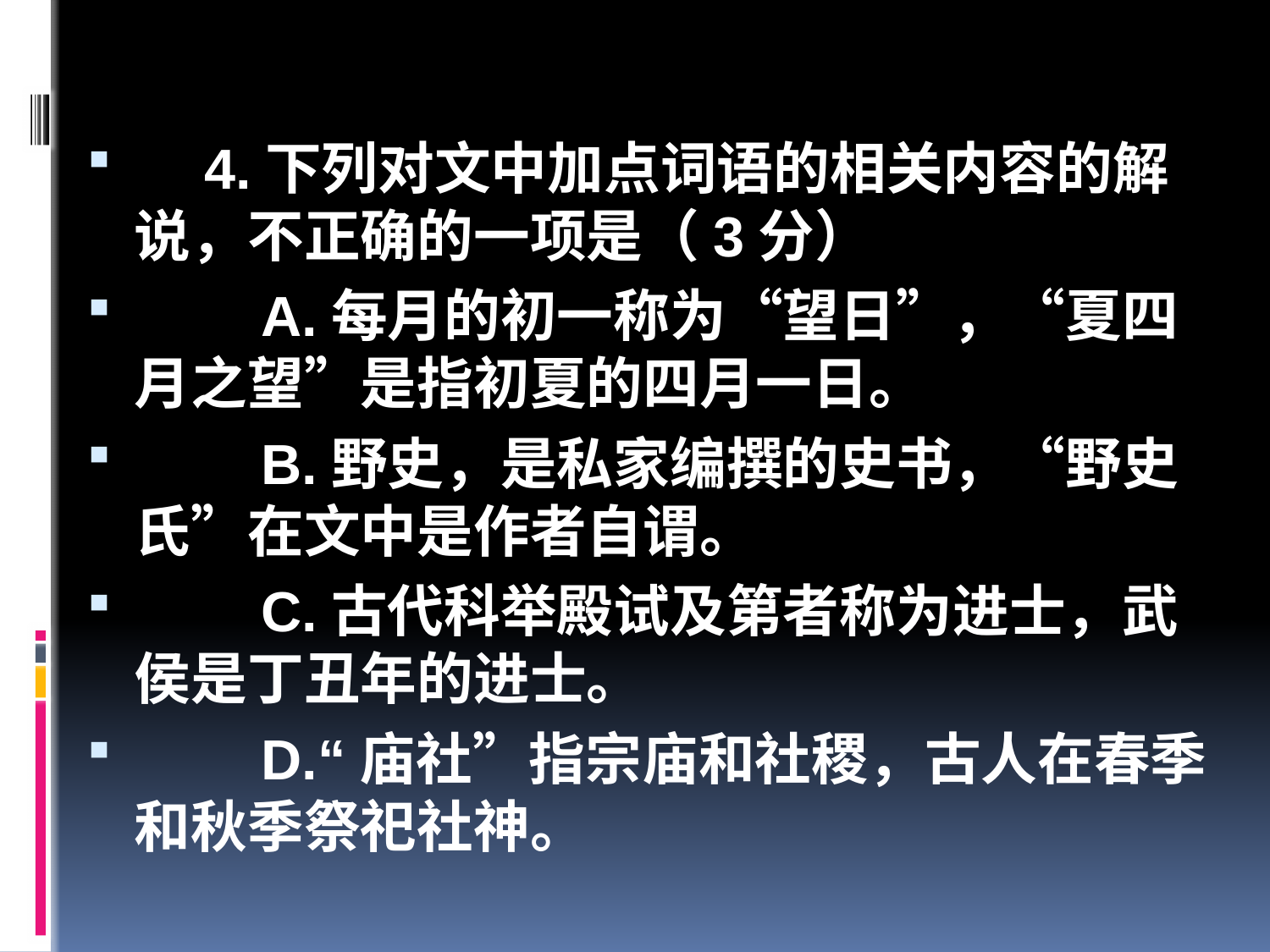

#
　4.下列对文中加点词语的相关内容的解说，不正确的一项是（3分）
　　A.每月的初一称为“望日”，“夏四月之望”是指初夏的四月一日。
　　B.野史，是私家编撰的史书，“野史氏”在文中是作者自谓。
　　C.古代科举殿试及第者称为进士，武侯是丁丑年的进士。
　　D.“庙社”指宗庙和社稷，古人在春季和秋季祭祀社神。